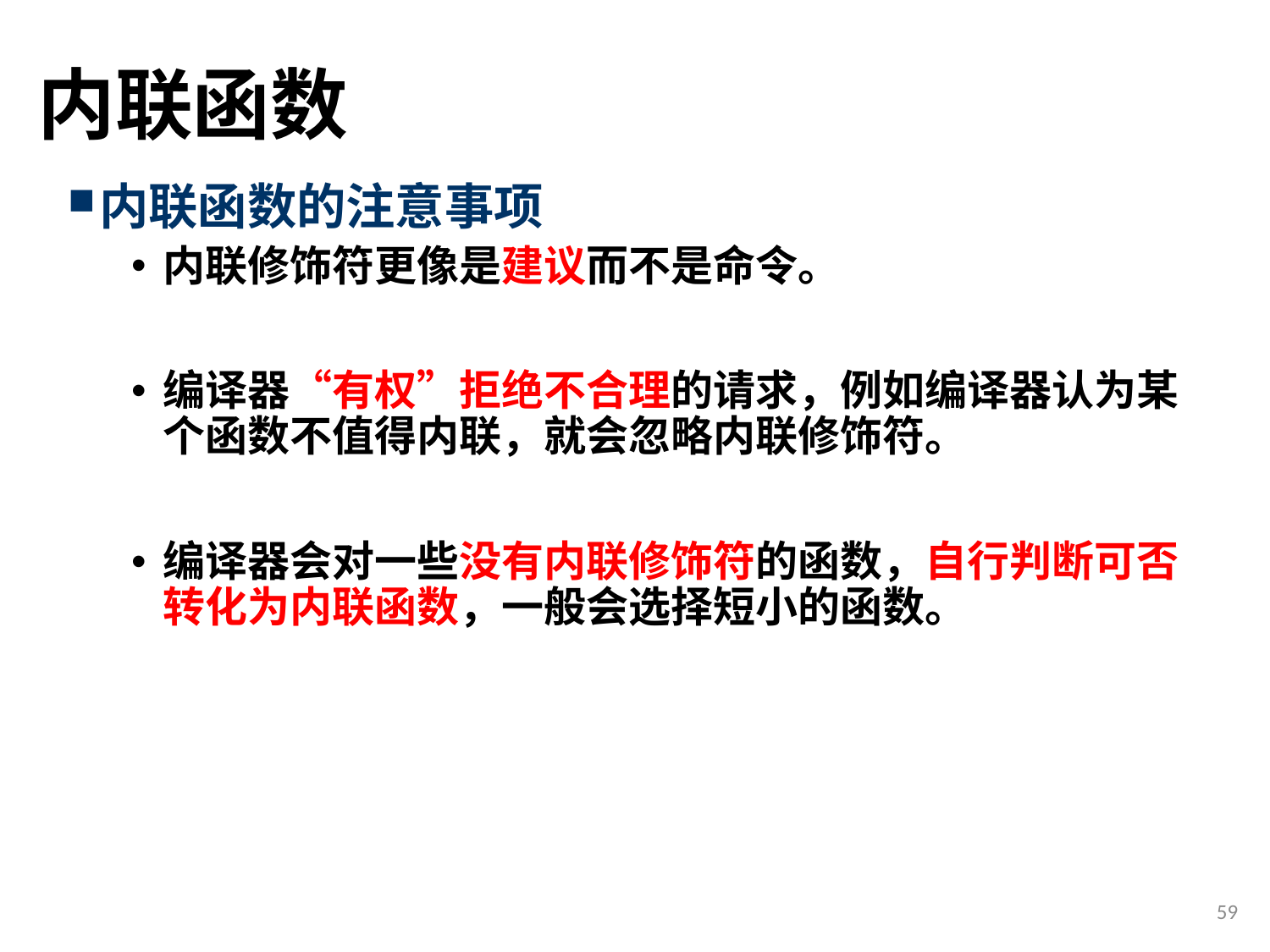

# 内联函数
内联函数的注意事项
内联修饰符更像是建议而不是命令。

编译器“有权”拒绝不合理的请求，例如编译器认为某个函数不值得内联，就会忽略内联修饰符。

编译器会对一些没有内联修饰符的函数，自行判断可否转化为内联函数，一般会选择短小的函数。

59